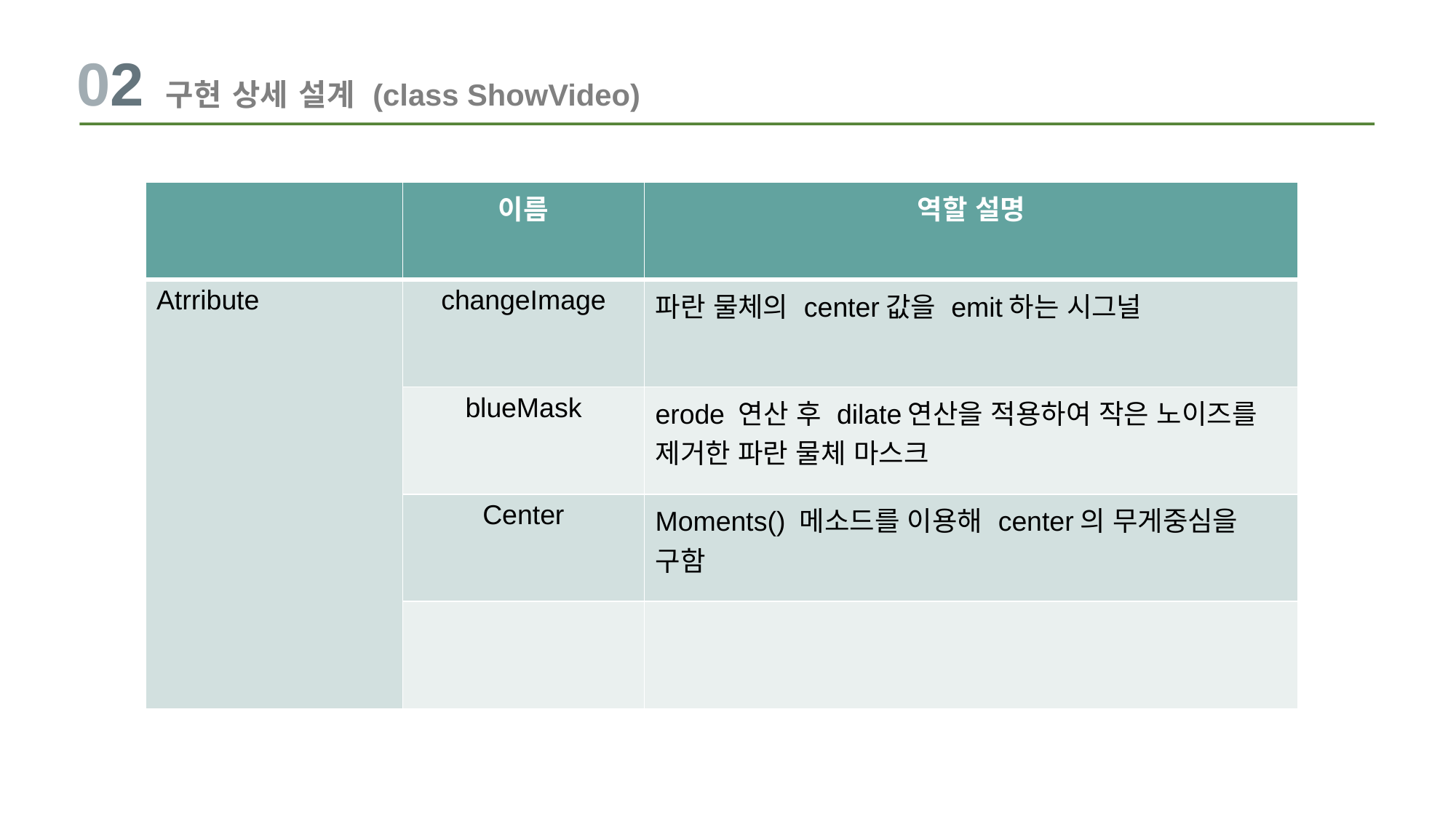

02  구현 상세 설계 (class ShowVideo)

|  | 이름 | 역할 설명 |
| --- | --- | --- |
| Atrribute | changeImage | 파란 물체의 center값을 emit하는 시그널 |
|  | blueMask | erode 연산 후 dilate연산을 적용하여 작은 노이즈를 제거한 파란 물체 마스크 |
|  | Center | Moments() 메소드를 이용해 center의 무게중심을 구함 |
|  |  |  |